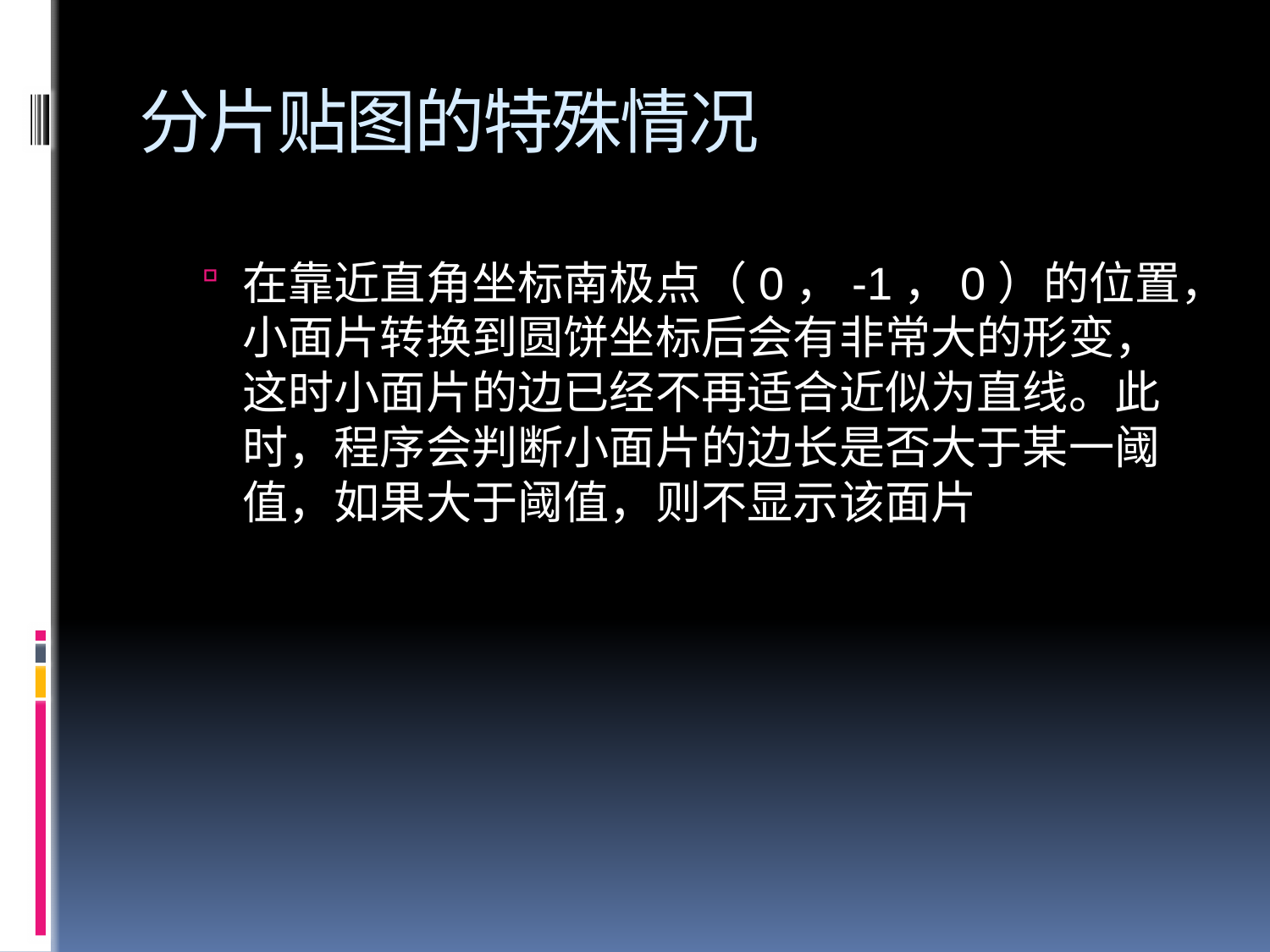

# 分片贴图的特殊情况
在靠近直角坐标南极点（0，-1，0）的位置，小面片转换到圆饼坐标后会有非常大的形变，这时小面片的边已经不再适合近似为直线。此时，程序会判断小面片的边长是否大于某一阈值，如果大于阈值，则不显示该面片